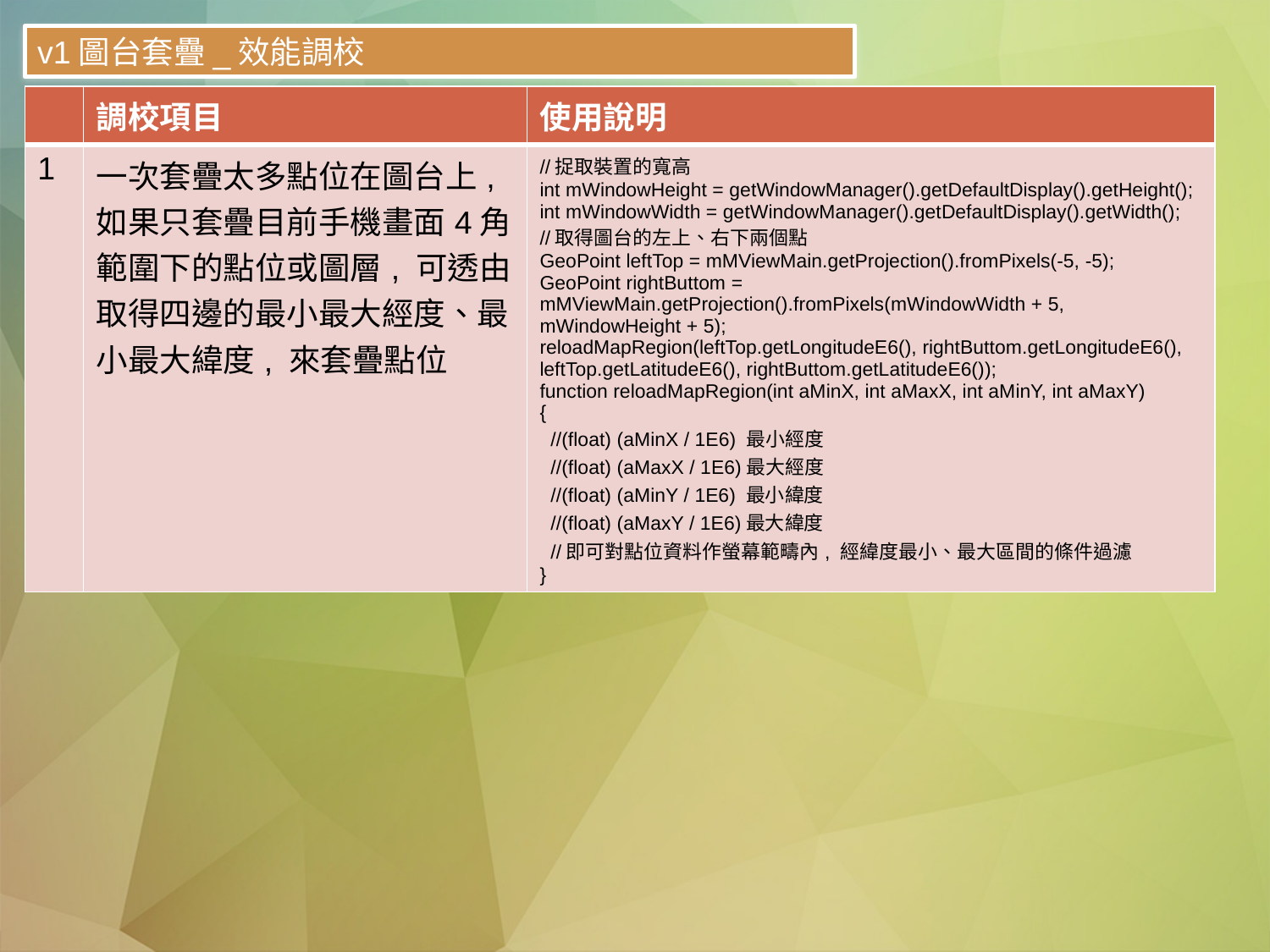

v1圖台套疊_效能調校
|  | 調校項目 | 使用說明 |
| --- | --- | --- |
| 1 | 一次套疊太多點位在圖台上, 如果只套疊目前手機畫面4角 範圍下的點位或圖層, 可透由 取得四邊的最小最大經度、最小最大緯度, 來套疊點位 | //捉取裝置的寬高 int mWindowHeight = getWindowManager().getDefaultDisplay().getHeight(); int mWindowWidth = getWindowManager().getDefaultDisplay().getWidth(); //取得圖台的左上、右下兩個點 GeoPoint leftTop = mMViewMain.getProjection().fromPixels(-5, -5); GeoPoint rightButtom = mMViewMain.getProjection().fromPixels(mWindowWidth + 5, mWindowHeight + 5); reloadMapRegion(leftTop.getLongitudeE6(), rightButtom.getLongitudeE6(), leftTop.getLatitudeE6(), rightButtom.getLatitudeE6()); function reloadMapRegion(int aMinX, int aMaxX, int aMinY, int aMaxY) { //(float) (aMinX / 1E6) 最小經度 //(float) (aMaxX / 1E6)最大經度 //(float) (aMinY / 1E6) 最小緯度 //(float) (aMaxY / 1E6)最大緯度 //即可對點位資料作螢幕範疇內, 經緯度最小、最大區間的條件過濾 } |